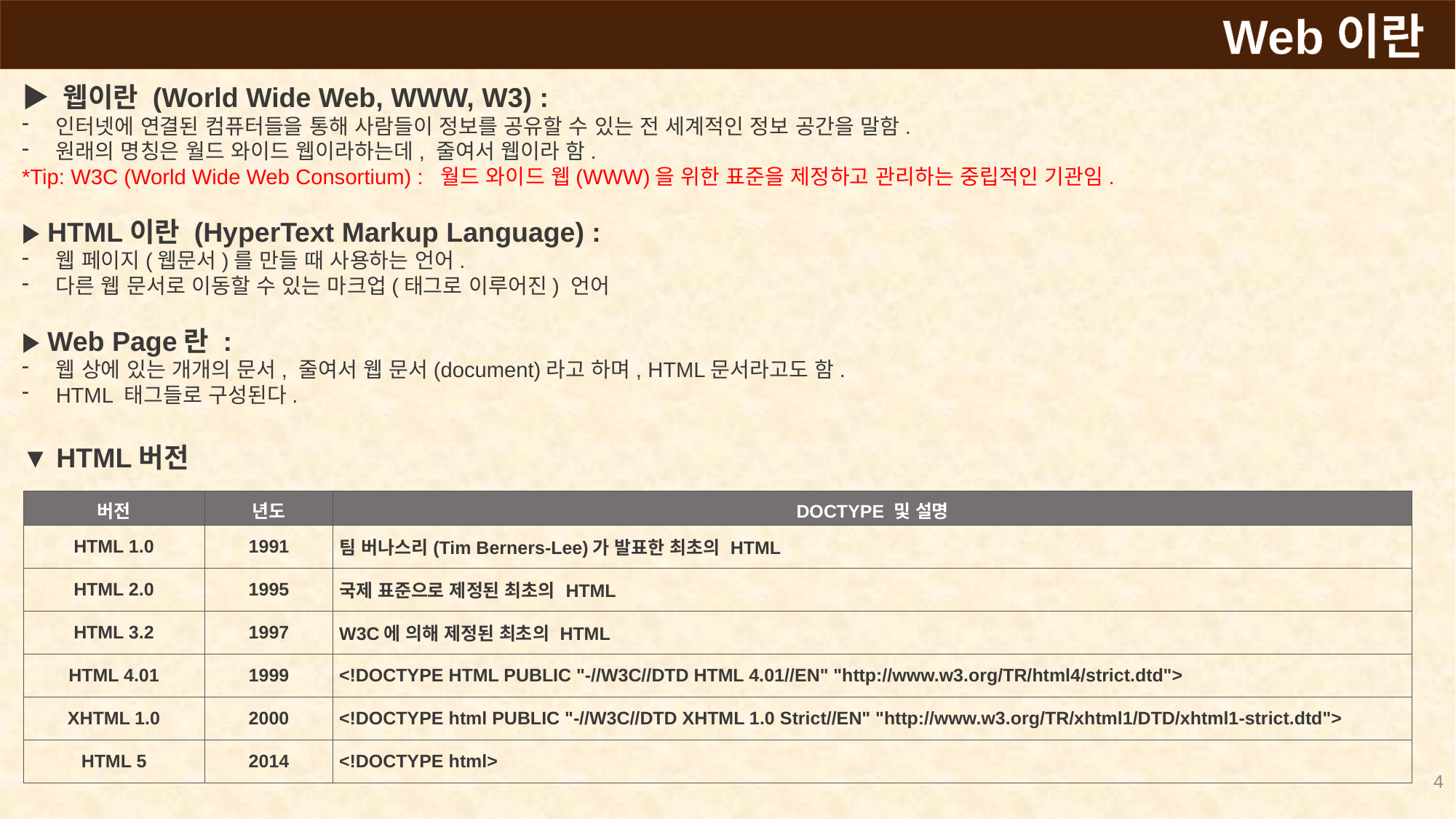

Web이란
▶ 웹이란 (World Wide Web, WWW, W3) :
인터넷에 연결된 컴퓨터들을 통해 사람들이 정보를 공유할 수 있는 전 세계적인 정보 공간을 말함.
원래의 명칭은 월드 와이드 웹이라하는데, 줄여서 웹이라 함.
*Tip: W3C (World Wide Web Consortium) :  월드 와이드 웹(WWW)을 위한 표준을 제정하고 관리하는 중립적인 기관임.

▶ HTML이란 (HyperText Markup Language) :
웹 페이지(웹문서)를 만들 때 사용하는 언어.
다른 웹 문서로 이동할 수 있는 마크업(태그로 이루어진) 언어

▶ Web Page란 :
웹 상에 있는 개개의 문서, 줄여서 웹 문서(document)라고 하며, HTML문서라고도 함.
HTML 태그들로 구성된다.

▼ HTML버전
| 버전 | 년도 | DOCTYPE 및 설명 |
| --- | --- | --- |
| HTML 1.0 | 1991 | 팀 버나스리(Tim Berners-Lee)가 발표한 최초의 HTML |
| HTML 2.0 | 1995 | 국제 표준으로 제정된 최초의 HTML |
| HTML 3.2 | 1997 | W3C에 의해 제정된 최초의 HTML |
| HTML 4.01 | 1999 | <!DOCTYPE HTML PUBLIC "-//W3C//DTD HTML 4.01//EN" "http://www.w3.org/TR/html4/strict.dtd"> |
| XHTML 1.0 | 2000 | <!DOCTYPE html PUBLIC "-//W3C//DTD XHTML 1.0 Strict//EN" "http://www.w3.org/TR/xhtml1/DTD/xhtml1-strict.dtd"> |
| HTML 5 | 2014 | <!DOCTYPE html> |
4